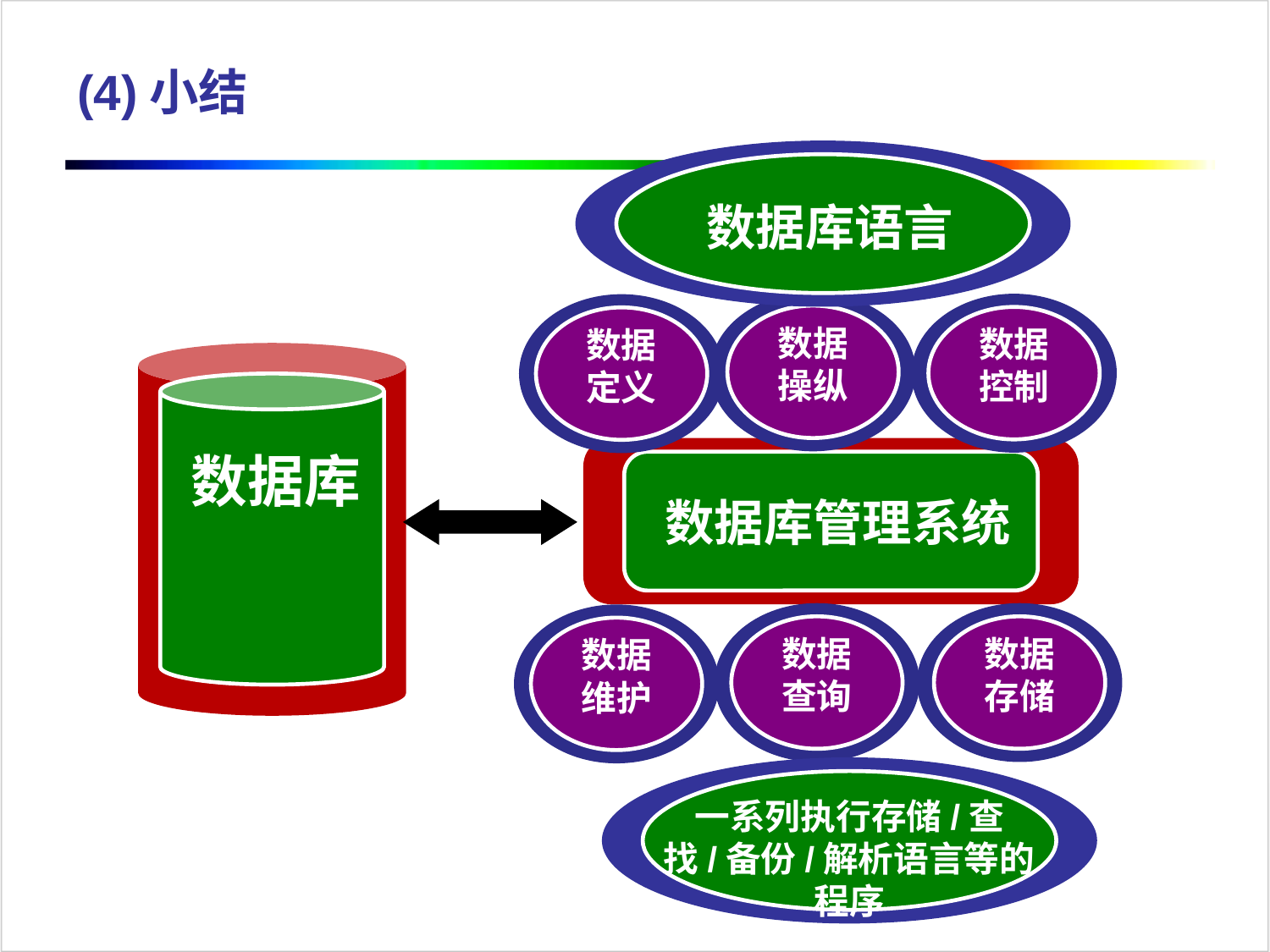

(4)小结

数据库语言

数据
操纵

数据
控制

数据
定义

数据库

数据库管理系统

数据
查询

数据
存储

数据
维护

一系列执行存储/查找/备份/解析语言等的程序